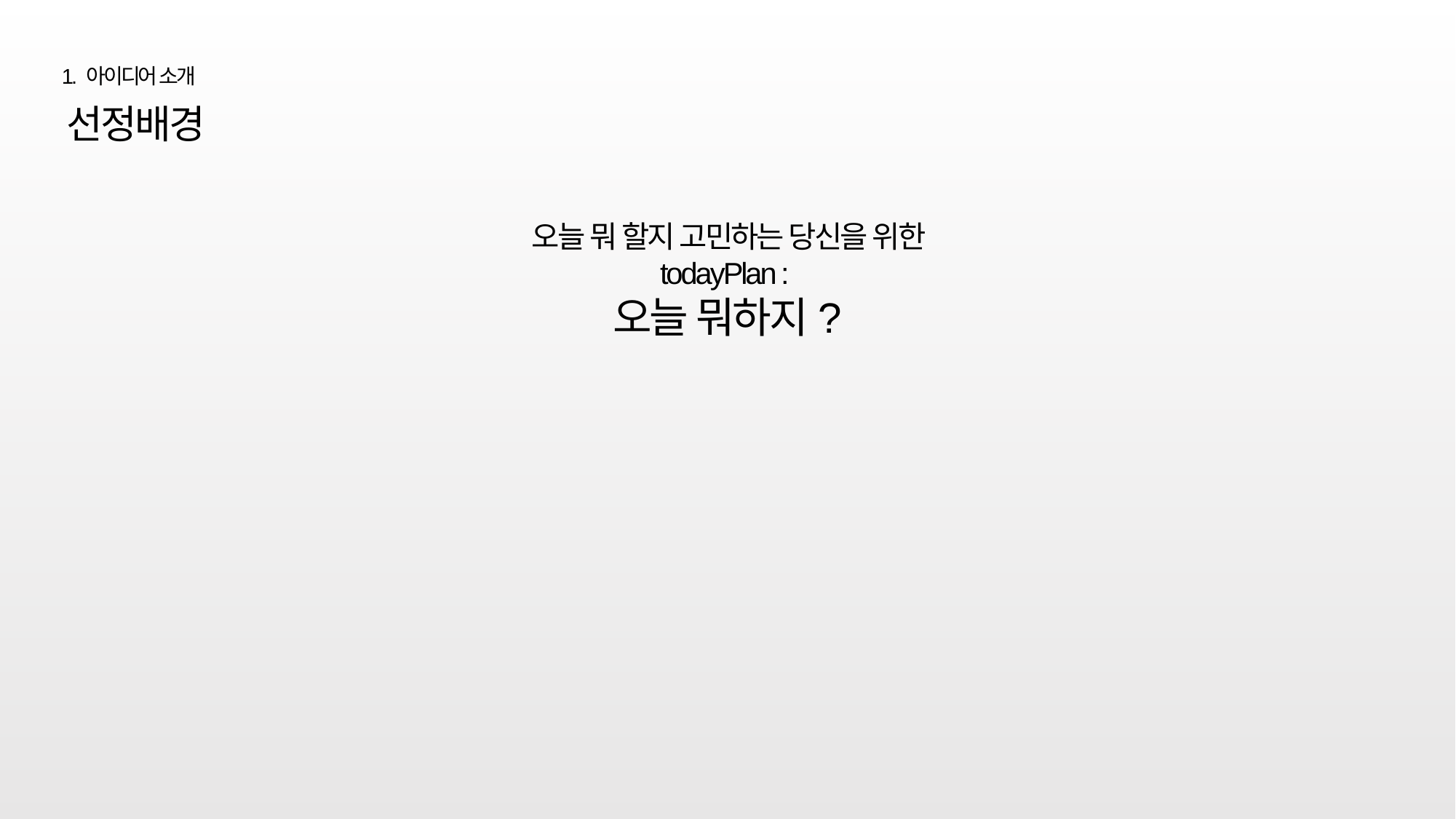

1. 아이디어 소개
선정배경
오늘 뭐 할지 고민하는 당신을 위한 todayPlan :
오늘 뭐하지?